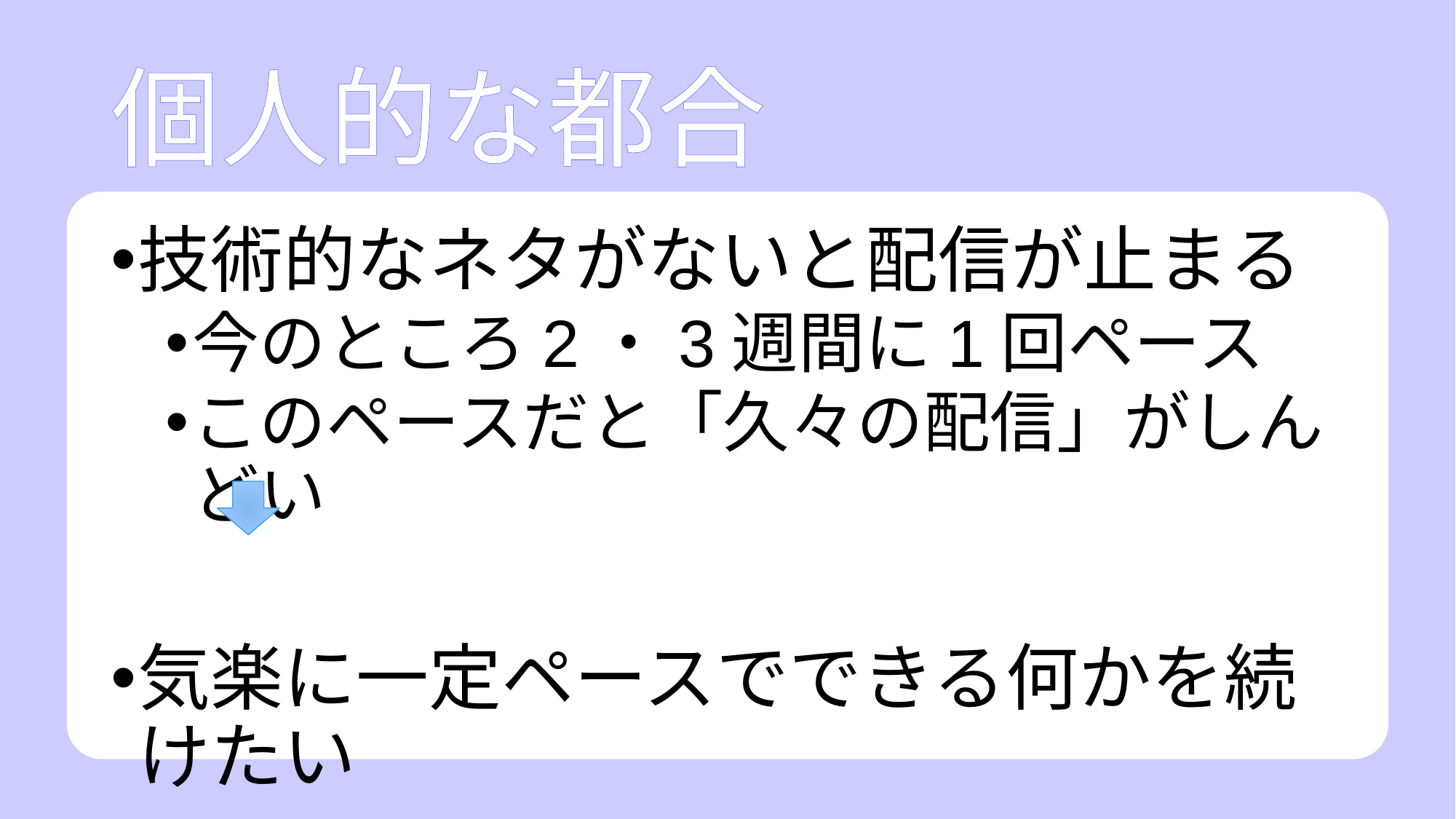

# 個人的な都合
技術的なネタがないと配信が止まる
今のところ2・3週間に1回ペース
このペースだと「久々の配信」がしんどい

気楽に一定ペースでできる何かを続けたい